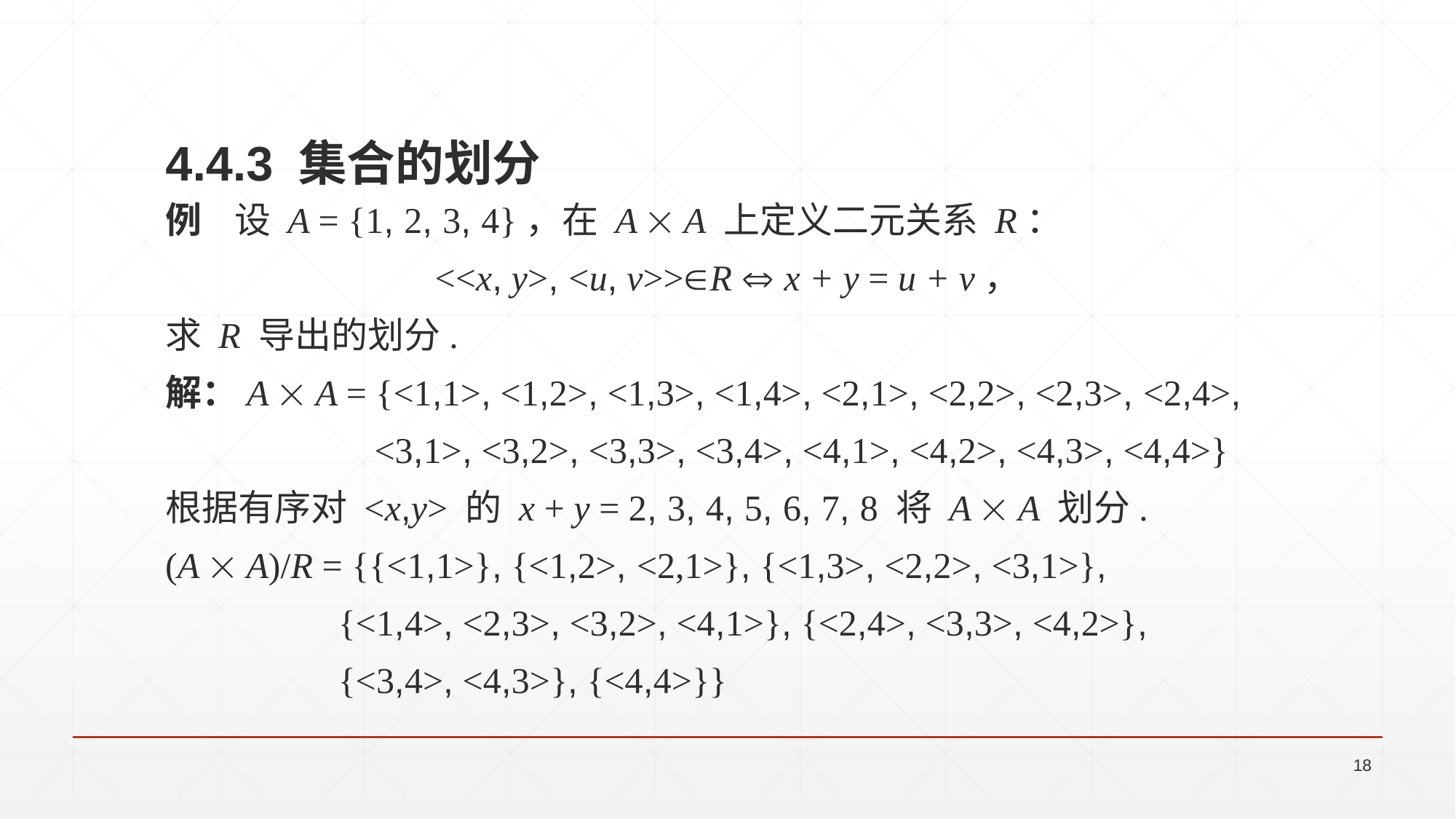

4.4.3 集合的划分
例    设 A = {1, 2, 3, 4}，在 A × A 上定义二元关系 R：
<<x, y>, <u, v>>∈R ⇔ x + y = u + v，
求 R 导出的划分.
解：A × A = {<1,1>, <1,2>, <1,3>, <1,4>, <2,1>, <2,2>, <2,3>, <2,4>,
                       <3,1>, <3,2>, <3,3>, <3,4>, <4,1>, <4,2>, <4,3>, <4,4>}
根据有序对 <x,y> 的 x + y = 2, 3, 4, 5, 6, 7, 8 将 A × A 划分.
(A × A)/R = {{<1,1>}, {<1,2>, <2,1>}, {<1,3>, <2,2>, <3,1>},
       	       {<1,4>, <2,3>, <3,2>, <4,1>}, {<2,4>, <3,3>, <4,2>},
       	       {<3,4>, <4,3>}, {<4,4>}}

18